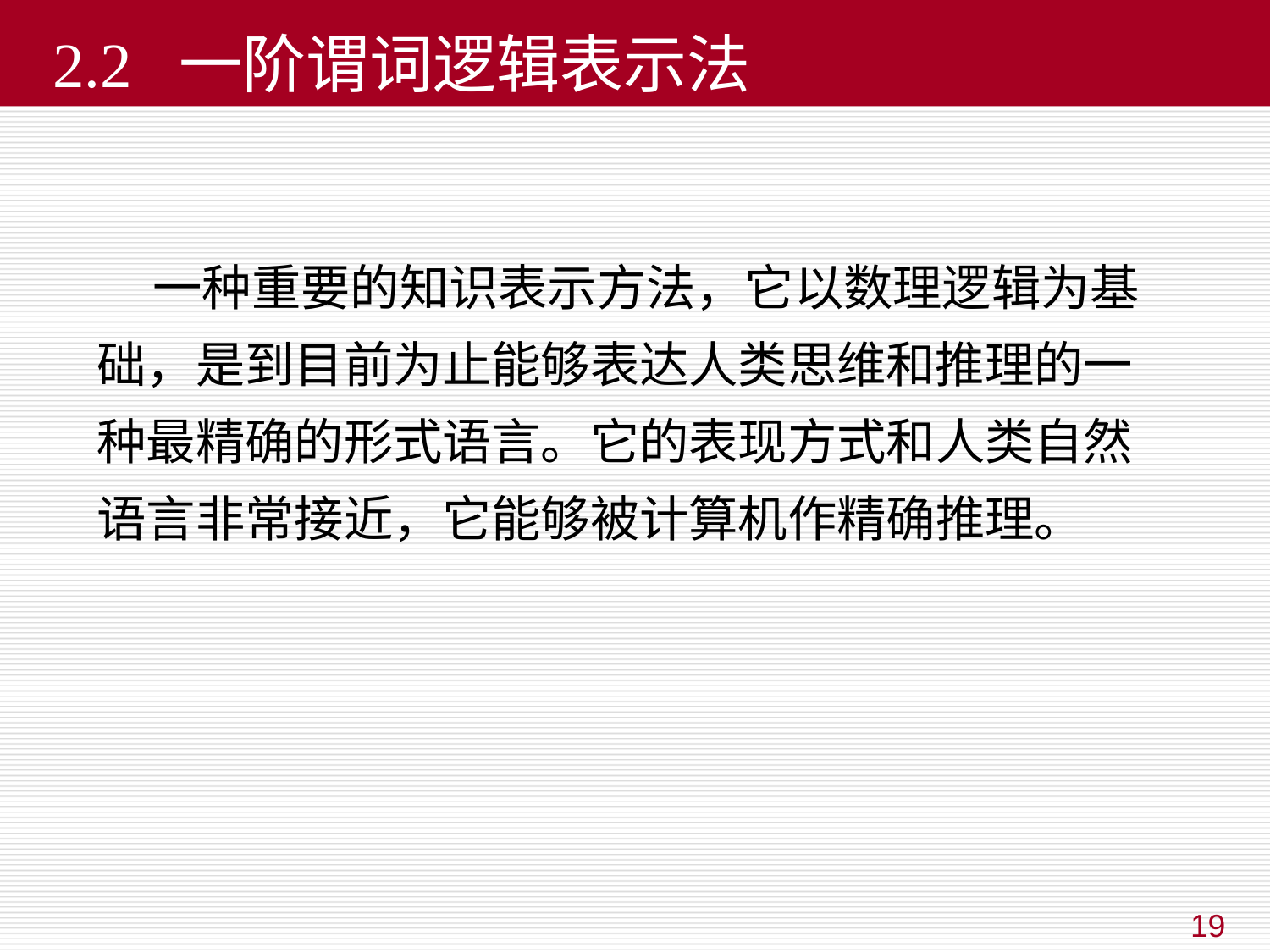

2.2  一阶谓词逻辑表示法
    一种重要的知识表示方法，它以数理逻辑为基础，是到目前为止能够表达人类思维和推理的一种最精确的形式语言。它的表现方式和人类自然语言非常接近，它能够被计算机作精确推理。
19